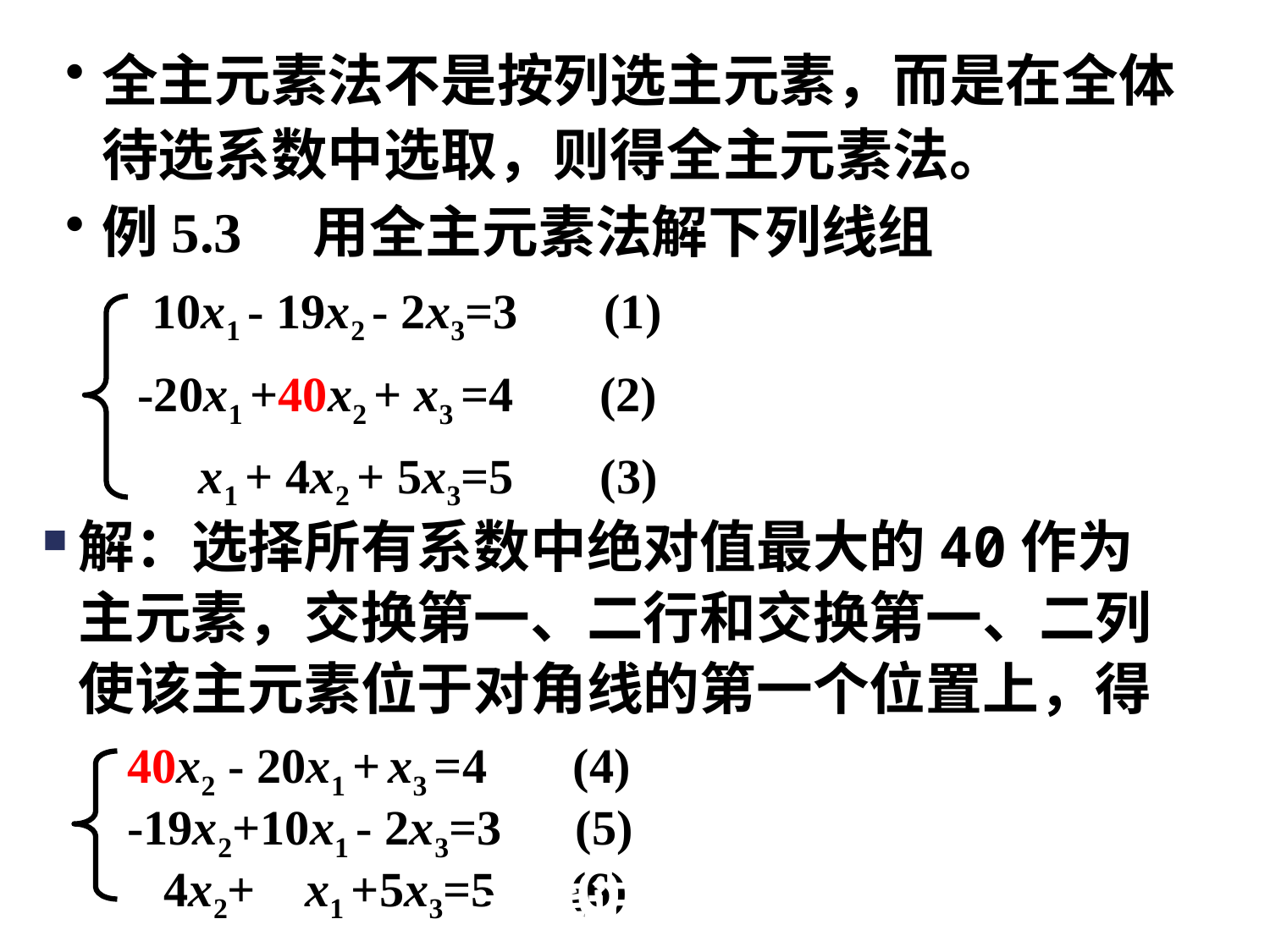

全主元素法不是按列选主元素，而是在全体待选系数中选取，则得全主元素法。
例5.3    用全主元素法解下列线组
 10x1 - 19x2 - 2x3=3       (1)
-20x1 +40x2 + x3 =4       (2)
     x1 + 4x2 + 5x3=5       (3)

解：选择所有系数中绝对值最大的40作为主元素，交换第一、二行和交换第一、二列使该主元素位于对角线的第一个位置上，得

40x2 - 20x1 + x3 =4       (4)
-19x2+10x1 - 2x3=3      (5)
   4x2+    x1 +5x3=5      (6)
记笔记